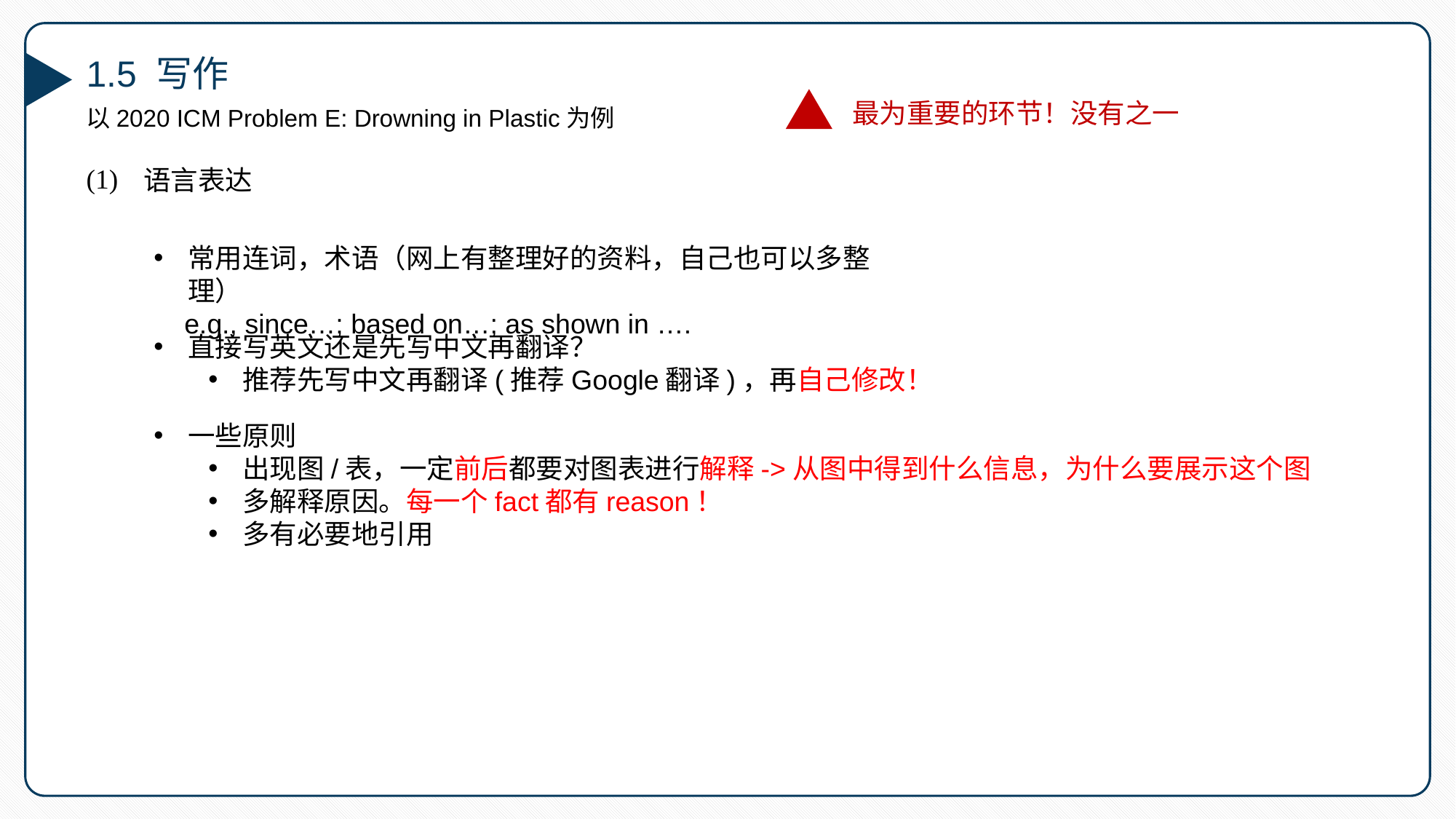

1.5 写作

以2020 ICM Problem E: Drowning in Plastic为例

最为重要的环节！没有之一
(1)
语言表达
常用连词，术语（网上有整理好的资料，自己也可以多整理）
    e.g., since…; based on…; as shown in ….
直接写英文还是先写中文再翻译？
推荐先写中文再翻译(推荐Google翻译)，再自己修改！
一些原则
出现图/表，一定前后都要对图表进行解释->从图中得到什么信息，为什么要展示这个图
多解释原因。每一个fact都有reason！
多有必要地引用